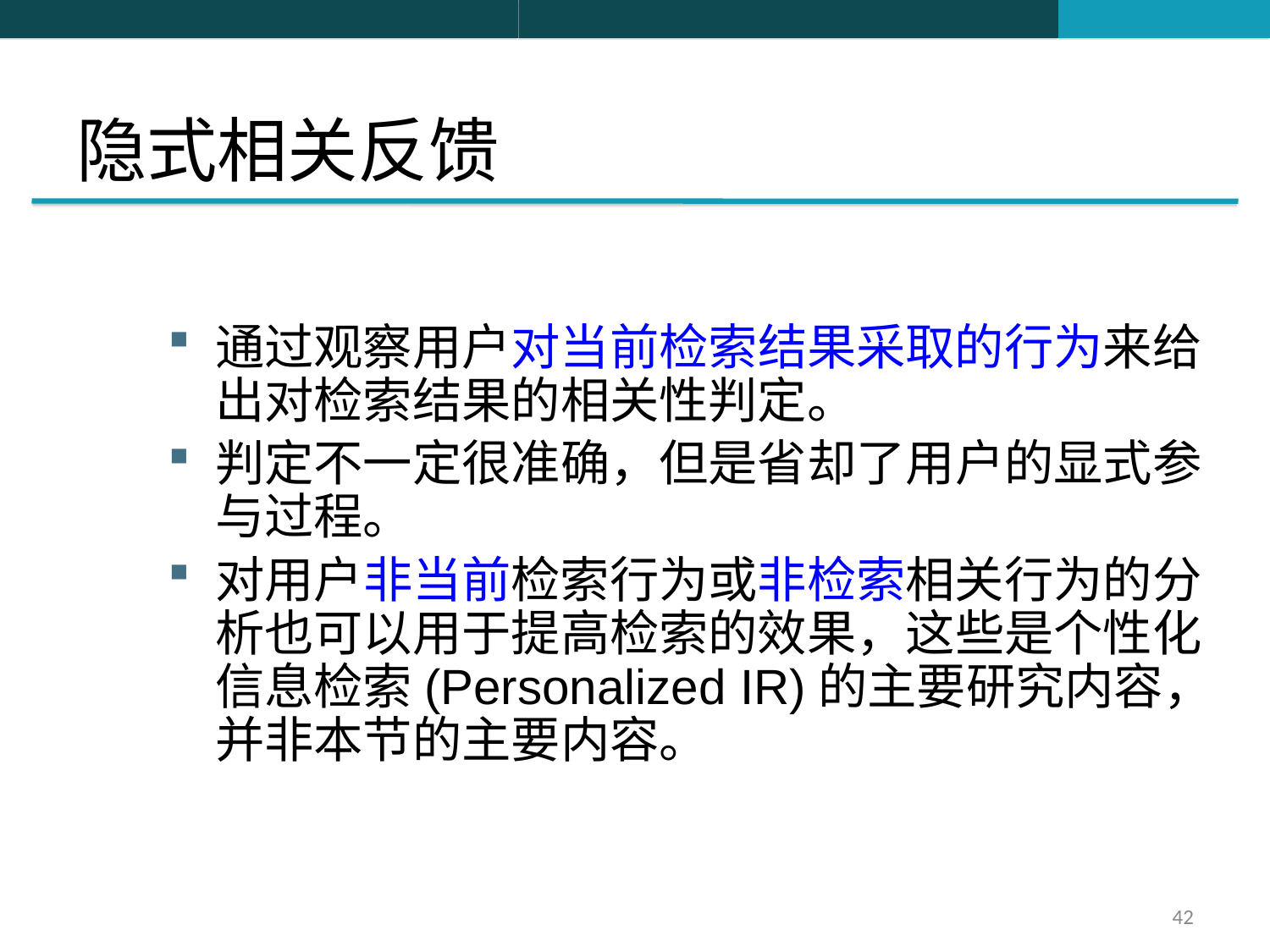

# 隐式相关反馈
通过观察用户对当前检索结果采取的行为来给出对检索结果的相关性判定。
判定不一定很准确，但是省却了用户的显式参与过程。
对用户非当前检索行为或非检索相关行为的分析也可以用于提高检索的效果，这些是个性化信息检索(Personalized IR)的主要研究内容，并非本节的主要内容。

42